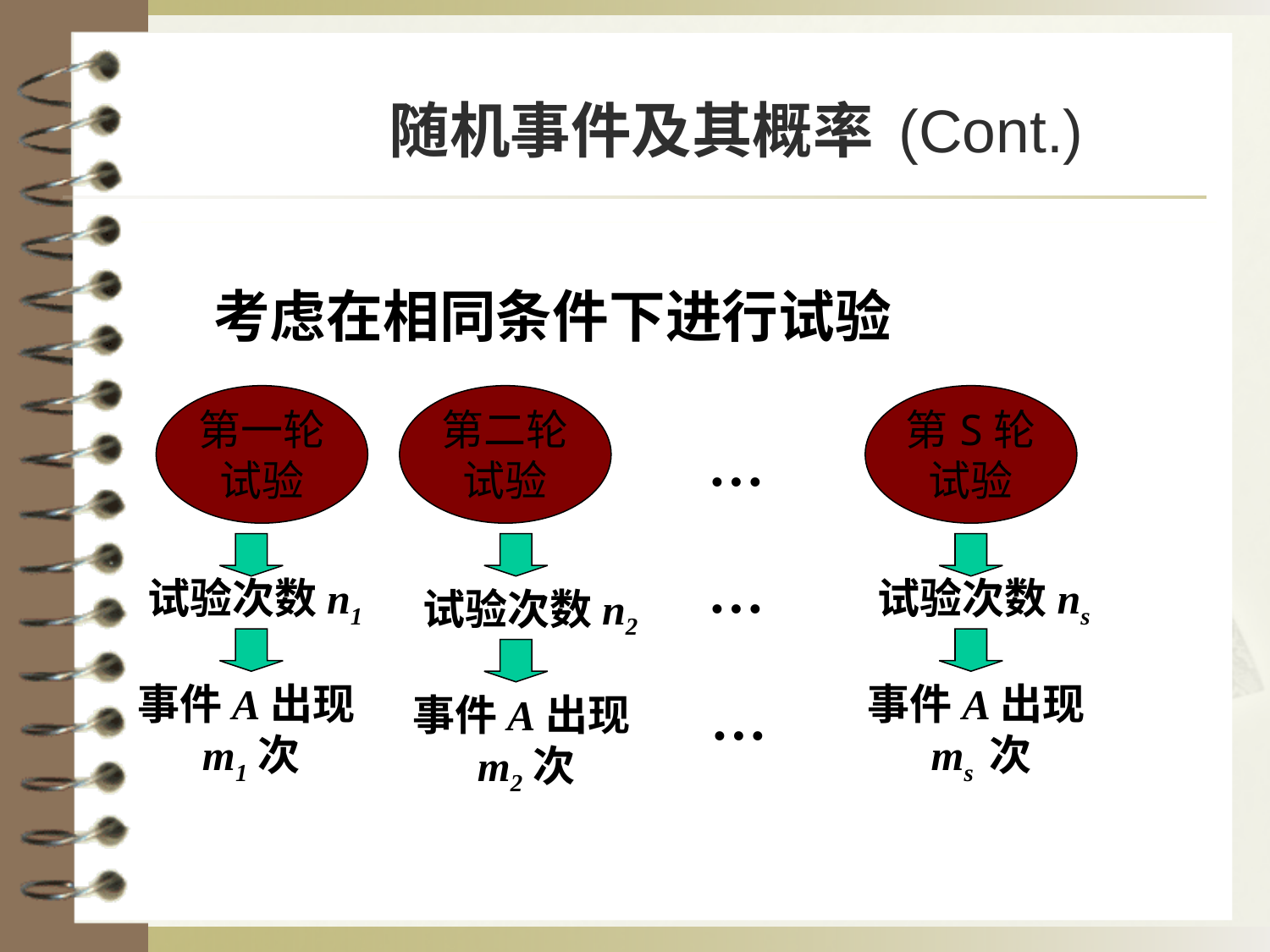

# 随机事件及其概率 (Cont.)
考虑在相同条件下进行试验
第一轮
试验

试验次数n1

事件A出现m1次
第二轮
试验

试验次数n2

事件A出现m2次
第S轮
试验

试验次数ns

事件A出现ms 次
…
…
…